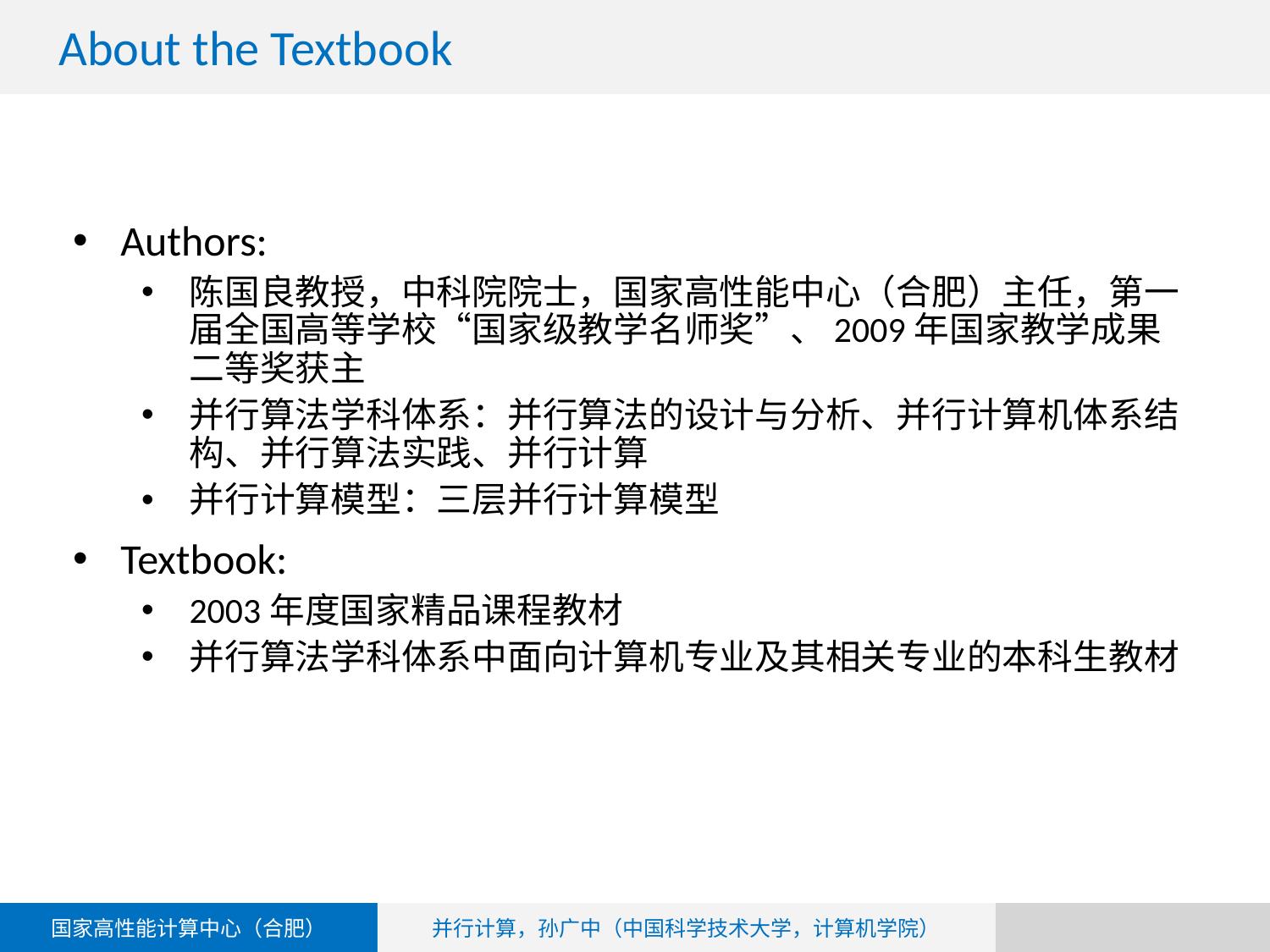

About the Textbook
Authors:
陈国良教授，中科院院士，国家高性能中心（合肥）主任，第一届全国高等学校“国家级教学名师奖”、2009年国家教学成果二等奖获主
并行算法学科体系：并行算法的设计与分析、并行计算机体系结构、并行算法实践、并行计算
并行计算模型：三层并行计算模型
Textbook:
2003年度国家精品课程教材
并行算法学科体系中面向计算机专业及其相关专业的本科生教材